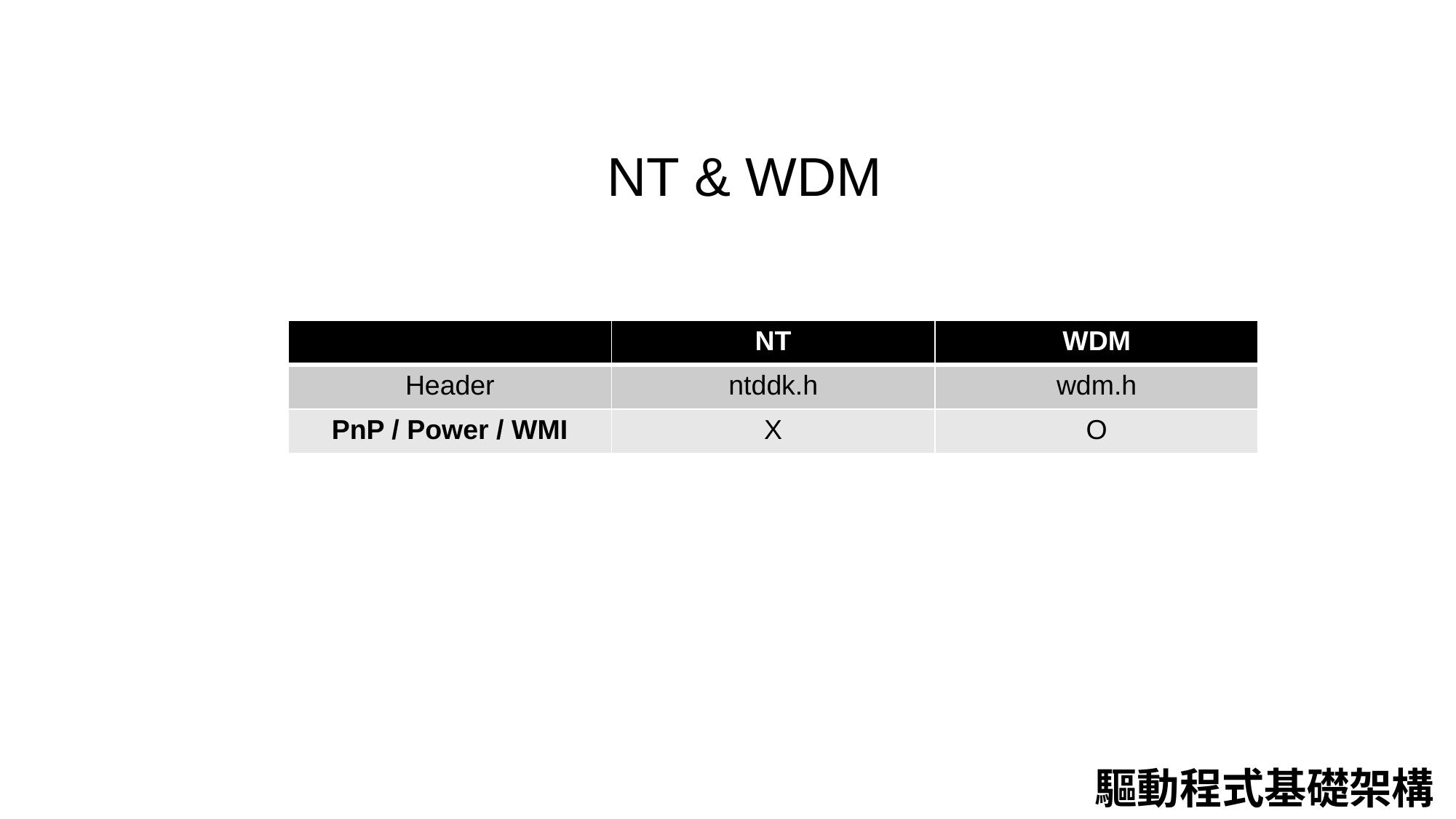

NT & WDM
|  | NT | WDM |
| --- | --- | --- |
| Header | ntddk.h | wdm.h |
| PnP / Power / WMI | X | O |
驅動程式基礎架構